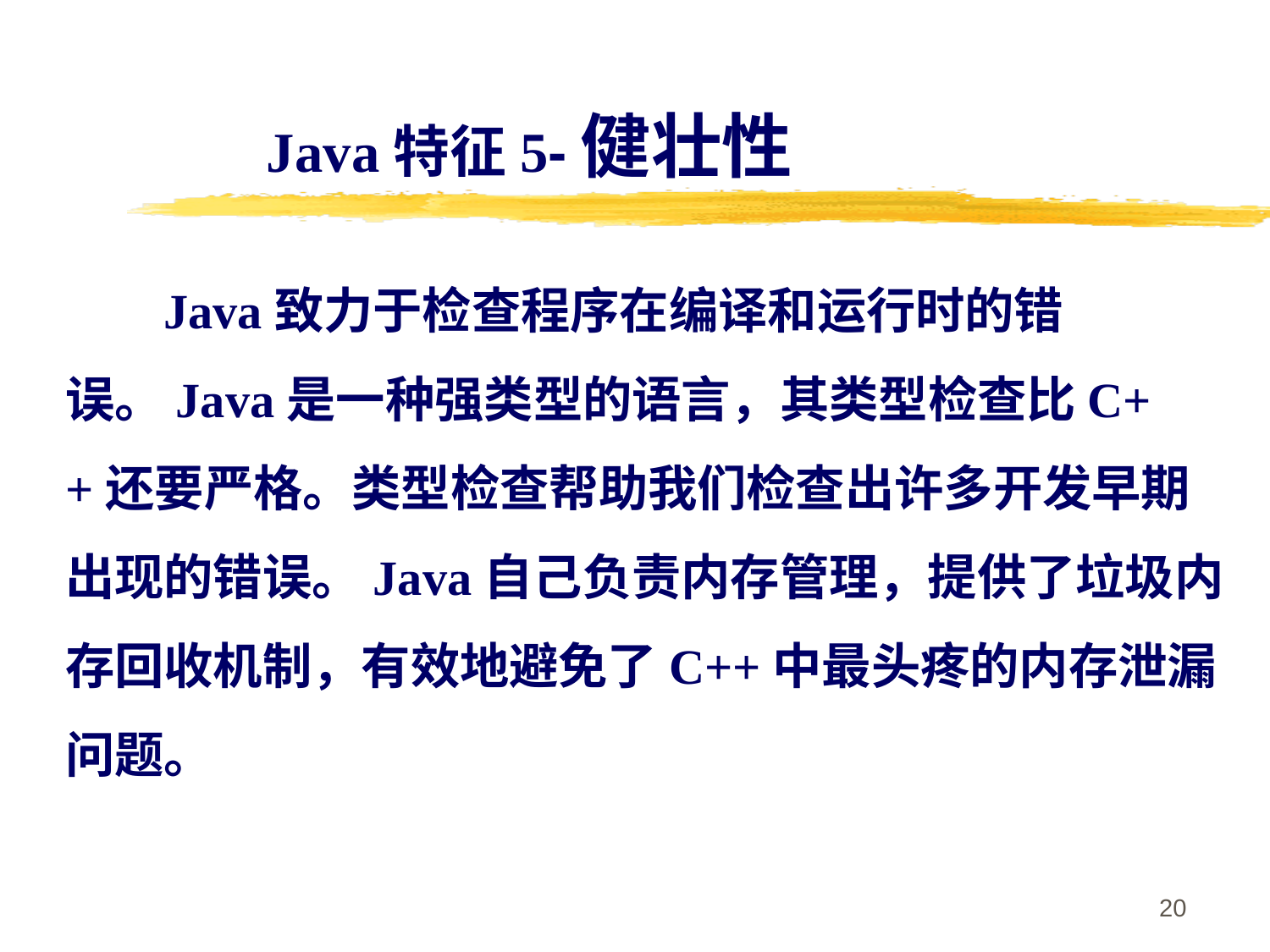

Java特征5-健壮性
        Java致力于检查程序在编译和运行时的错误。Java是一种强类型的语言，其类型检查比C++还要严格。类型检查帮助我们检查出许多开发早期出现的错误。Java自己负责内存管理，提供了垃圾内存回收机制，有效地避免了C++中最头疼的内存泄漏问题。
20